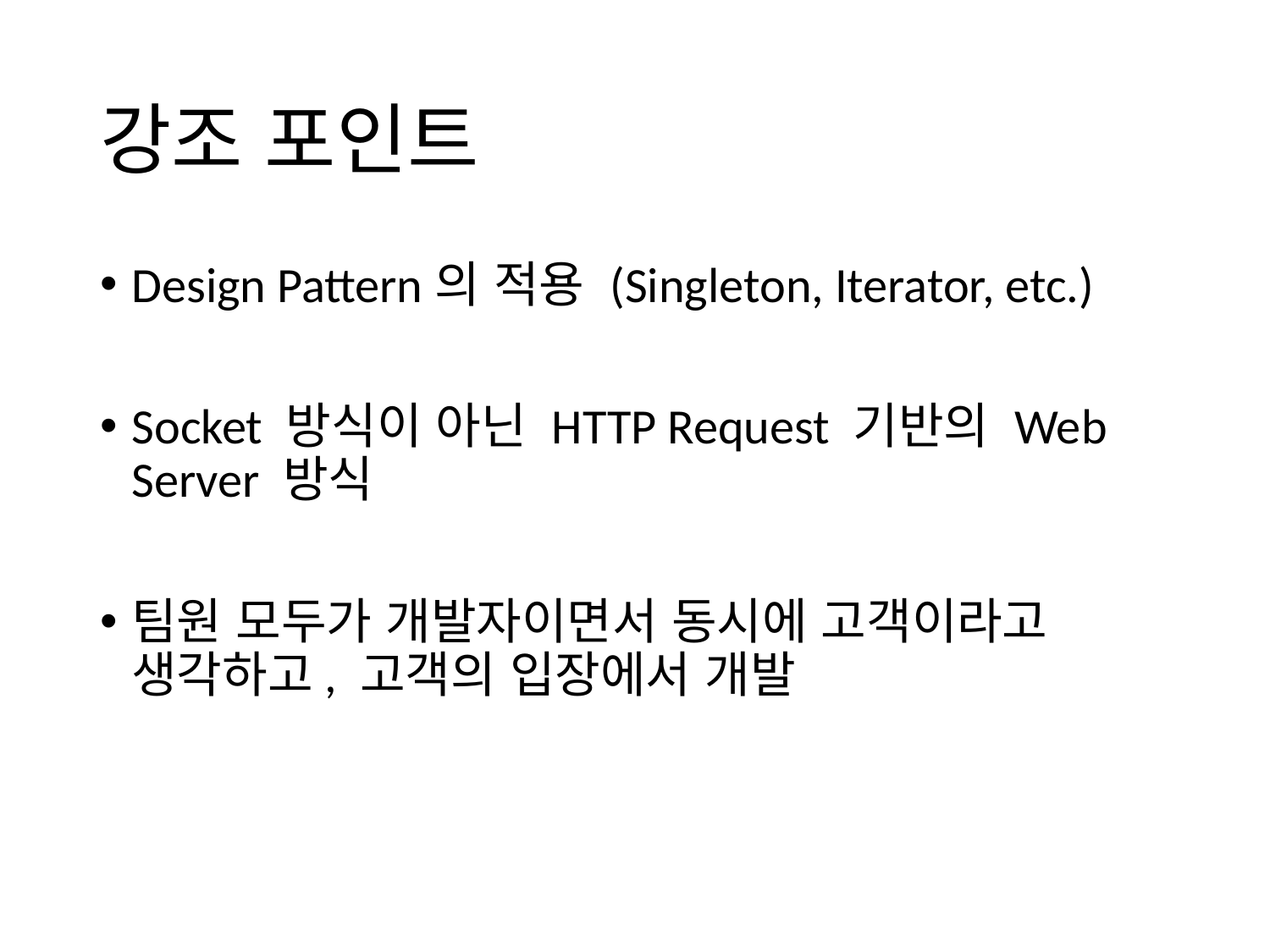

# 강조 포인트
Design Pattern의 적용 (Singleton, Iterator, etc.)

Socket 방식이 아닌 HTTP Request 기반의 Web Server 방식

팀원 모두가 개발자이면서 동시에 고객이라고 생각하고, 고객의 입장에서 개발